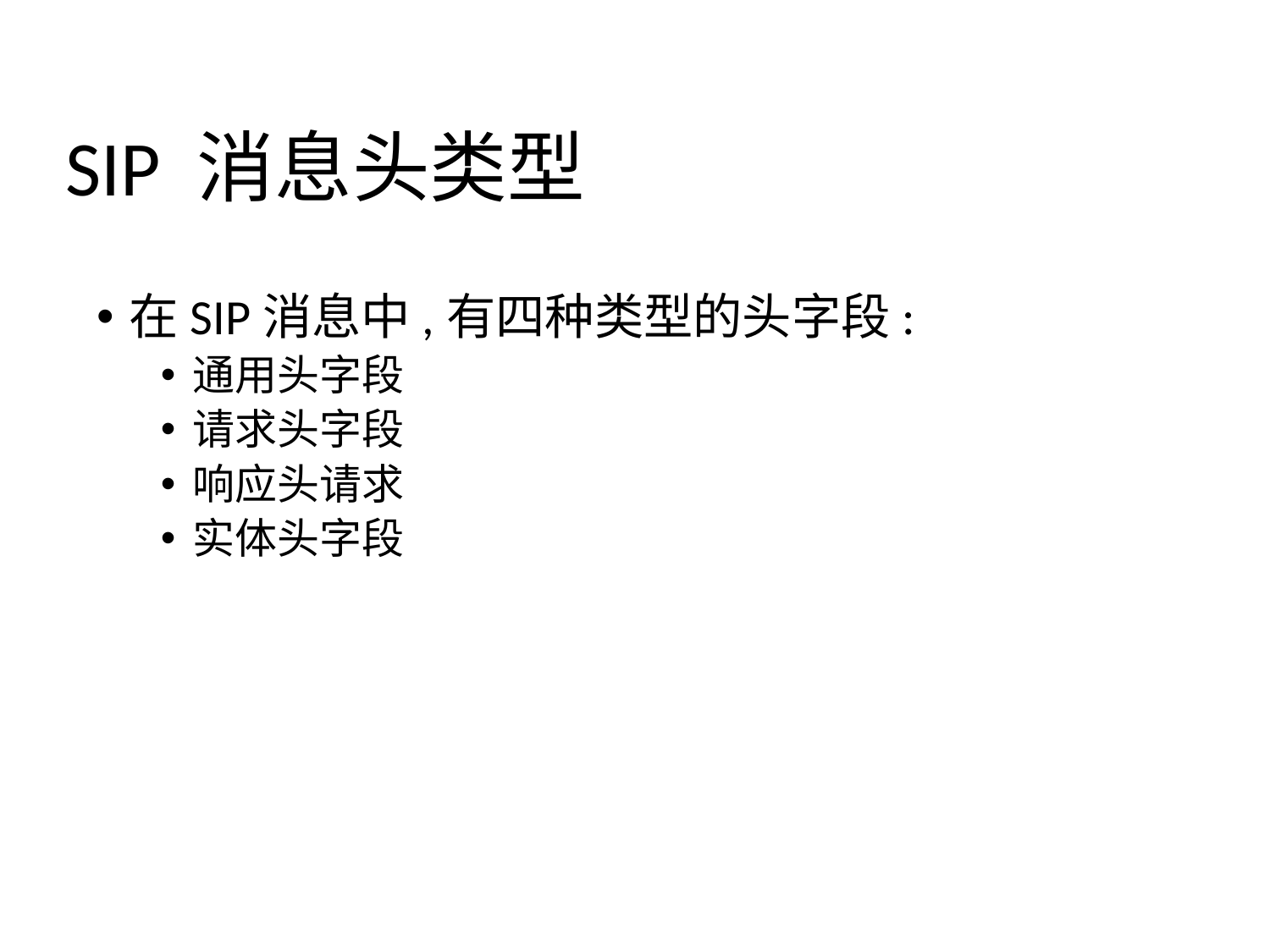

# SIP 消息头类型
在SIP消息中,有四种类型的头字段:
通用头字段
请求头字段
响应头请求
实体头字段